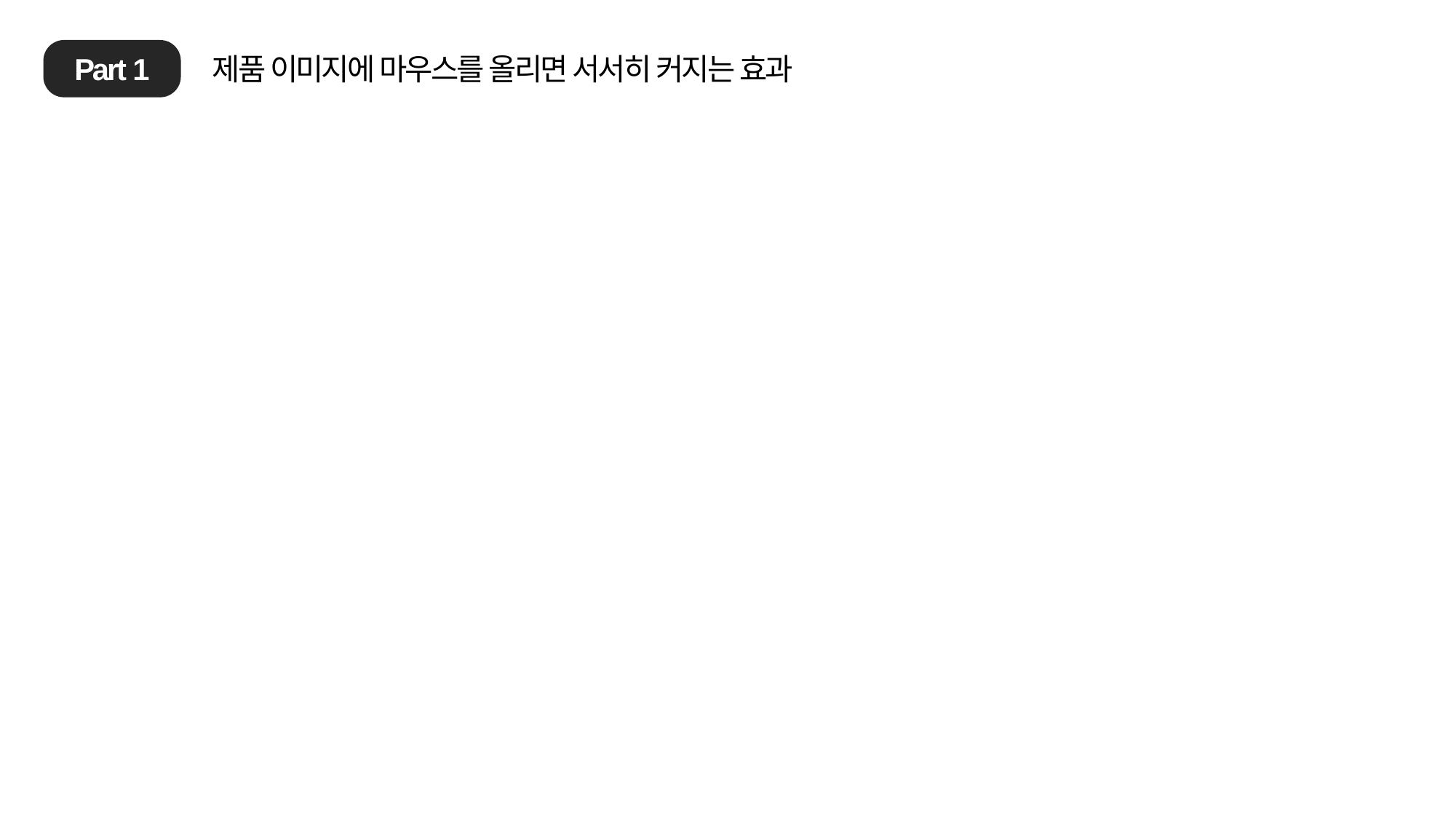

제품 이미지에 마우스를 올리면 서서히 커지는 효과
Part 1